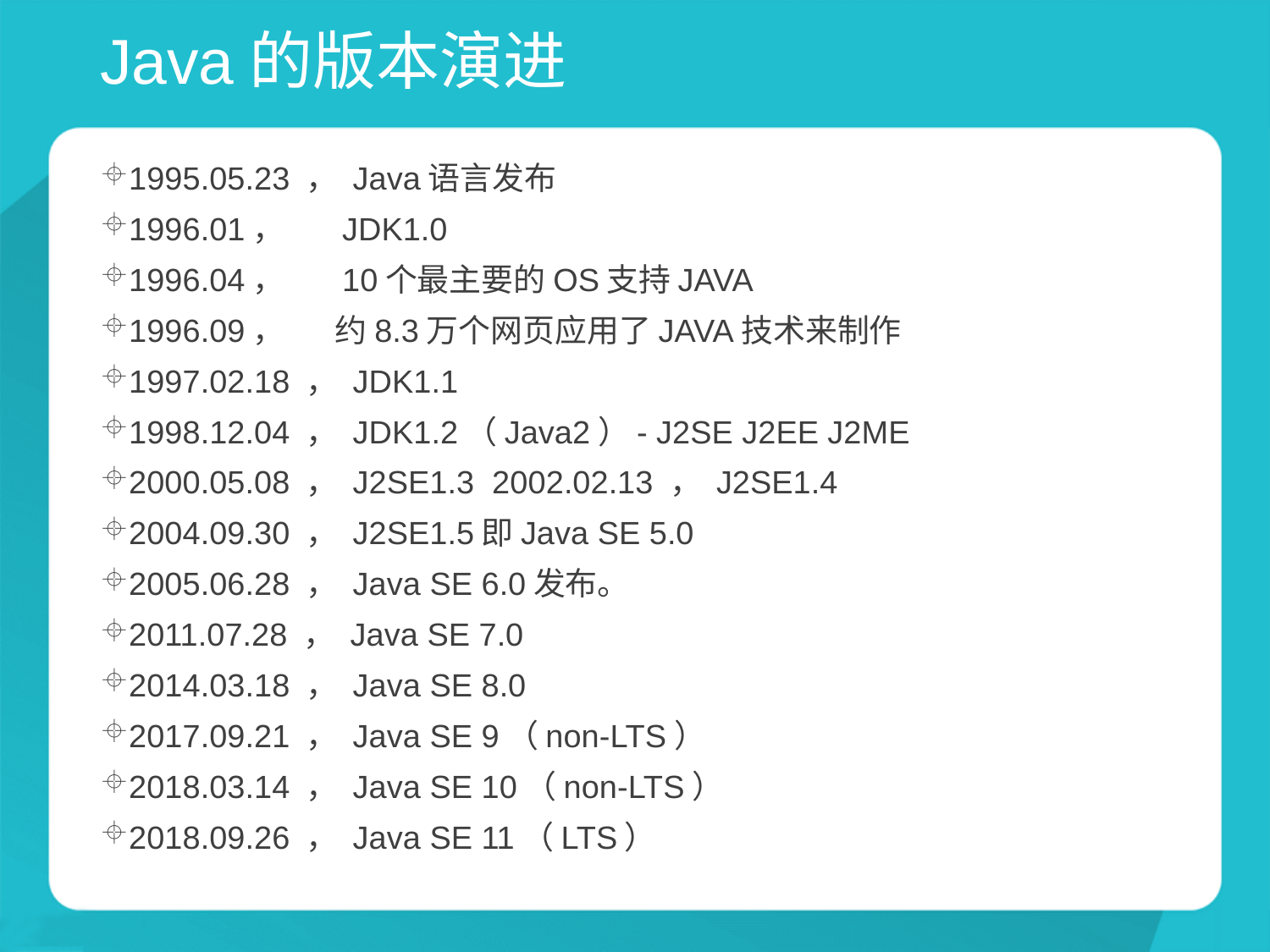

# Java的版本演进
1995.05.23 ， Java语言发布
1996.01，       JDK1.0
1996.04，       10个最主要的OS支持JAVA
1996.09，       约8.3万个网页应用了JAVA技术来制作
1997.02.18 ， JDK1.1
1998.12.04 ， JDK1.2（Java2）- J2SE J2EE J2ME
2000.05.08 ， J2SE1.3  2002.02.13 ， J2SE1.4
2004.09.30 ， J2SE1.5即Java SE 5.0
2005.06.28 ， Java SE 6.0发布。
2011.07.28 ， Java SE 7.0
2014.03.18 ， Java SE 8.0
2017.09.21 ， Java SE 9（non-LTS）
2018.03.14 ， Java SE 10（non-LTS）
2018.09.26 ， Java SE 11（LTS）